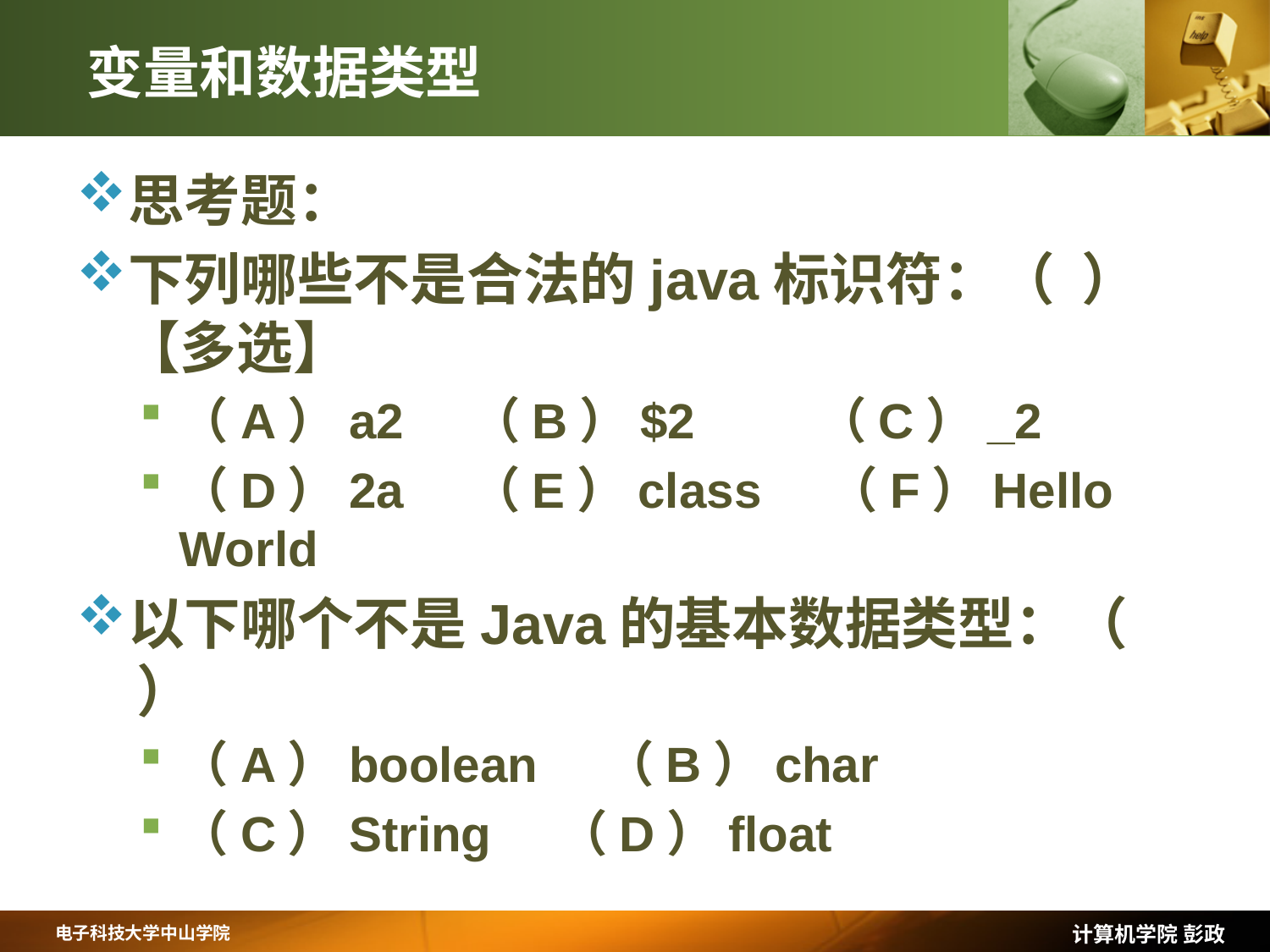

# 变量和数据类型
思考题：
下列哪些不是合法的java标识符：（  ） 【多选】
（A）a2    （B）$2        （C）_2
（D）2a    （E）class    （F）Hello  World
以下哪个不是Java的基本数据类型：（  ）
（A）boolean    （B）char
（C）String    （D）float

计算机学院 彭政
电子科技大学中山学院